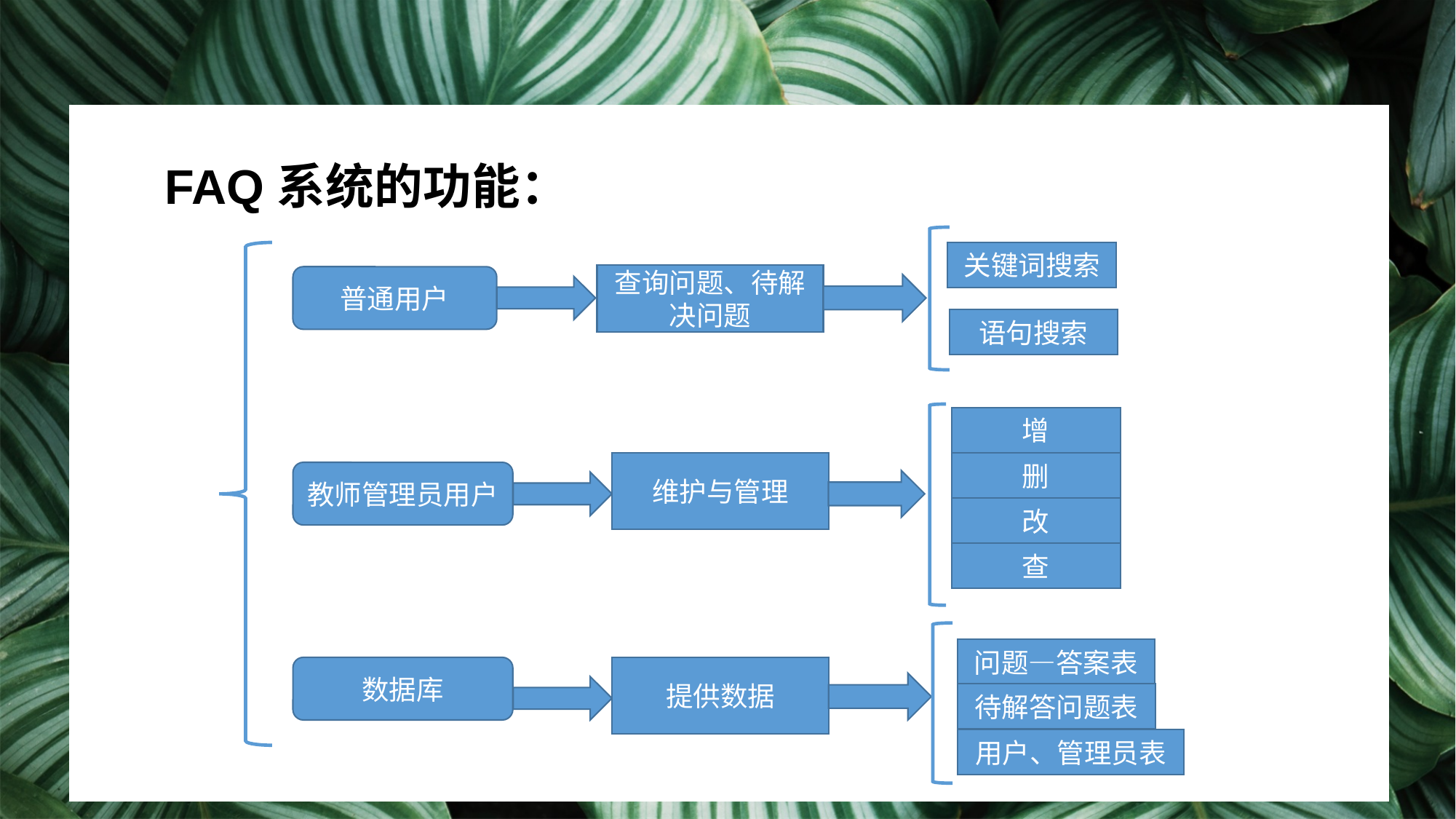

FAQ系统的功能：

关键词搜索

查询问题、待解决问题
普通用户

语句搜索

增
维护与管理
删
教师管理员用户

改
查

问题—答案表
数据库
提供数据

待解答问题表
用户、管理员表